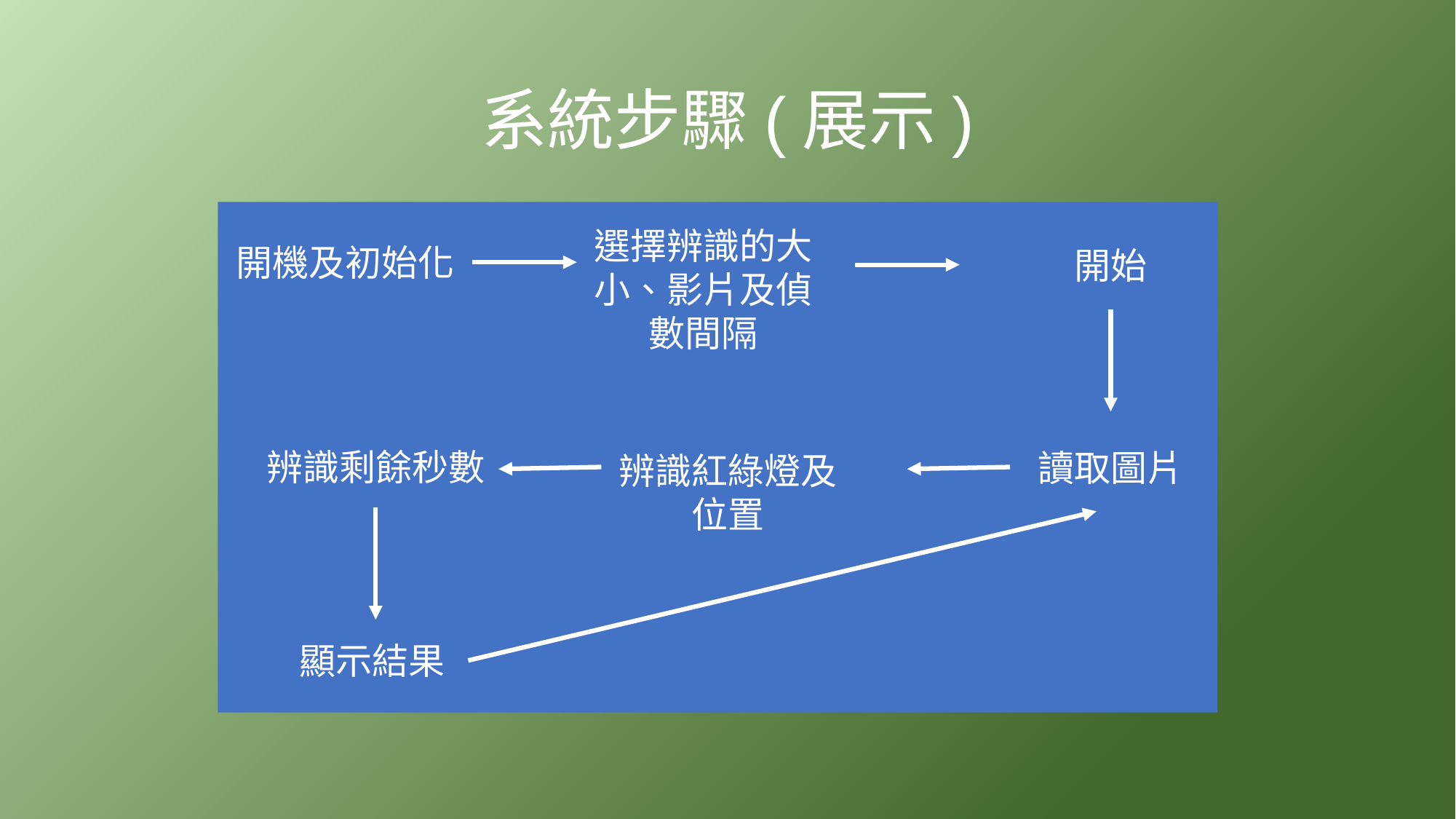

# 系統步驟(展示)

選擇辨識的大小、影片及偵數間隔
開機及初始化
開始
辨識剩餘秒數
讀取圖片
辨識紅綠燈及位置
顯示結果